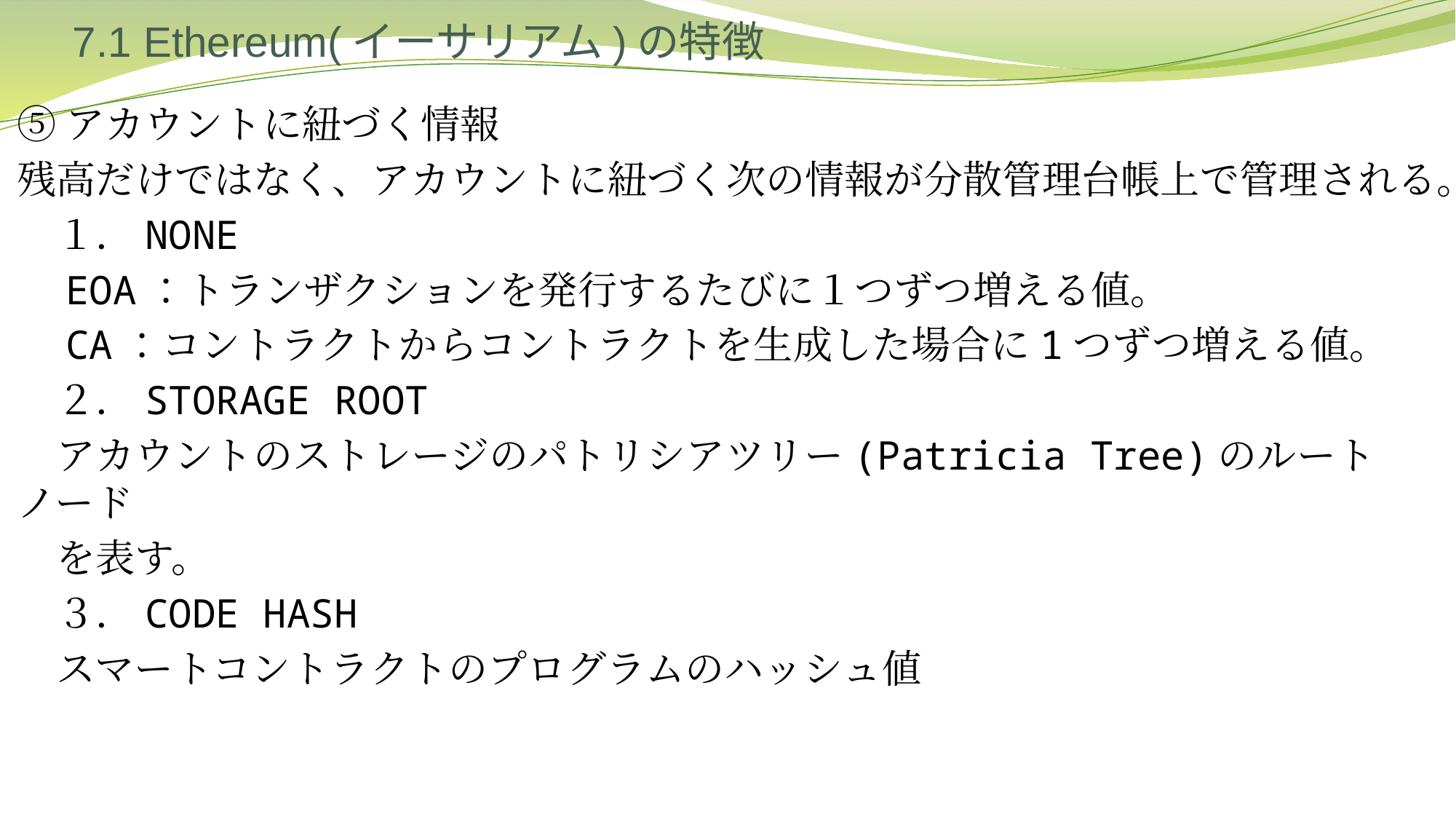

# 7.1 Ethereum(イーサリアム)の特徴
⑤アカウントに紐づく情報
残高だけではなく、アカウントに紐づく次の情報が分散管理台帳上で管理される。
　１．NONE
　EOA：トランザクションを発行するたびに１つずつ増える値。
　CA：コントラクトからコントラクトを生成した場合に1つずつ増える値。
　２．STORAGE ROOT
　アカウントのストレージのパトリシアツリー(Patricia Tree)のルートノード
　を表す。
　３．CODE HASH
　スマートコントラクトのプログラムのハッシュ値